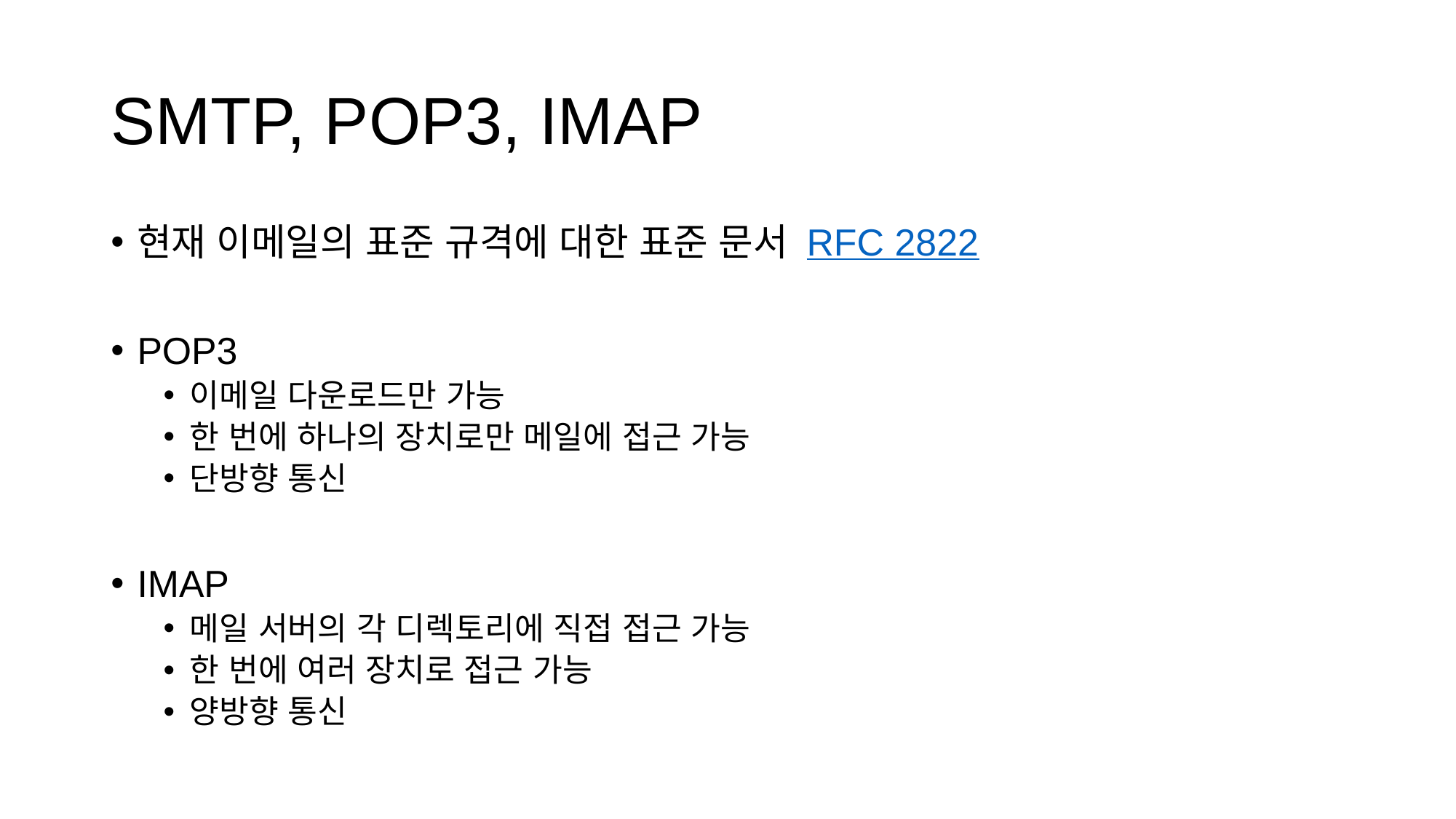

# SMTP, POP3, IMAP
현재 이메일의 표준 규격에 대한 표준 문서 RFC 2822

POP3
이메일 다운로드만 가능
한 번에 하나의 장치로만 메일에 접근 가능
단방향 통신

IMAP
메일 서버의 각 디렉토리에 직접 접근 가능
한 번에 여러 장치로 접근 가능
양방향 통신